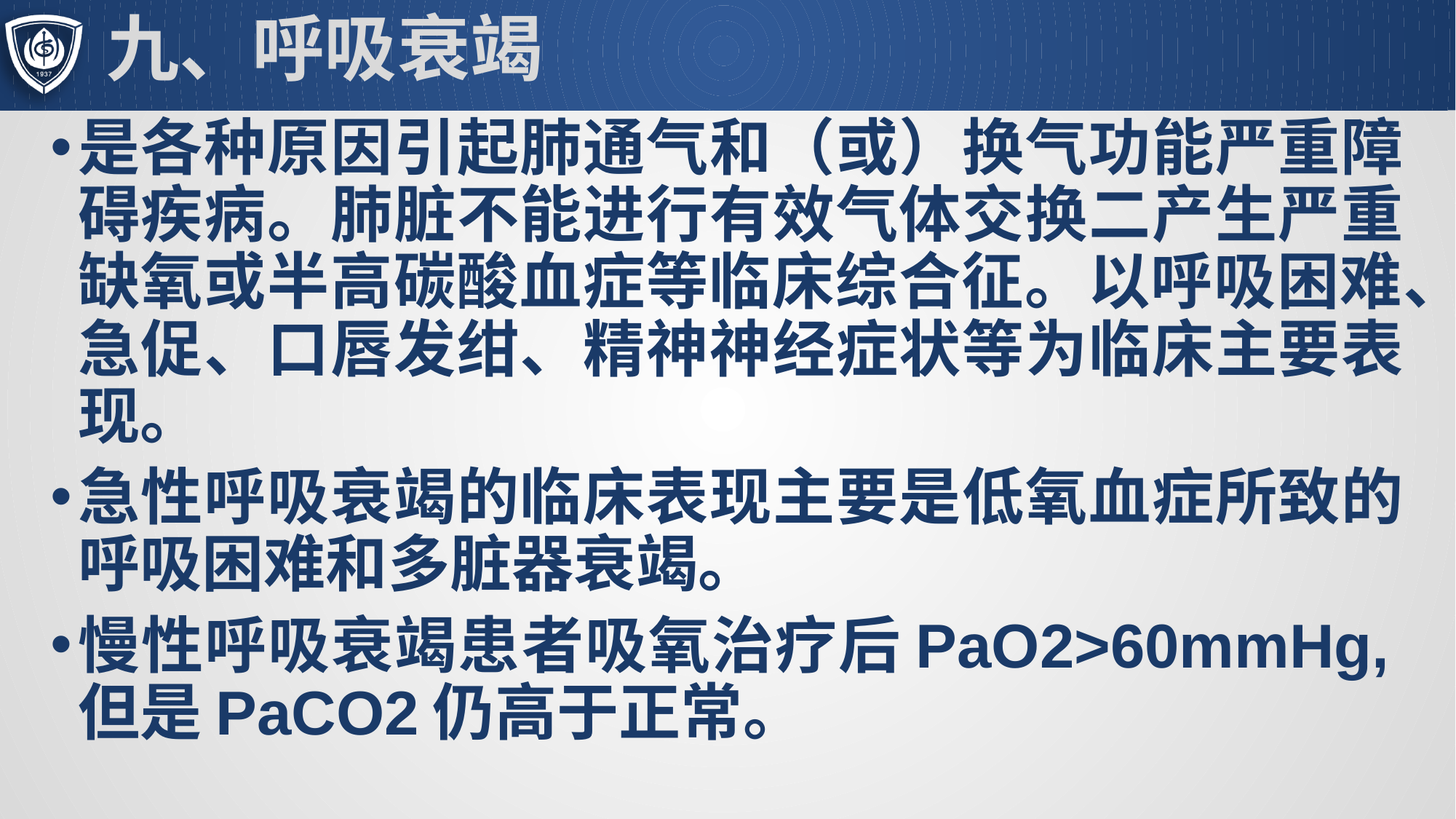

# 九、呼吸衰竭
是各种原因引起肺通气和（或）换气功能严重障碍疾病。肺脏不能进行有效气体交换二产生严重缺氧或半高碳酸血症等临床综合征。以呼吸困难、急促、口唇发绀、精神神经症状等为临床主要表现。
急性呼吸衰竭的临床表现主要是低氧血症所致的呼吸困难和多脏器衰竭。
慢性呼吸衰竭患者吸氧治疗后PaO2>60mmHg,但是PaCO2仍高于正常。